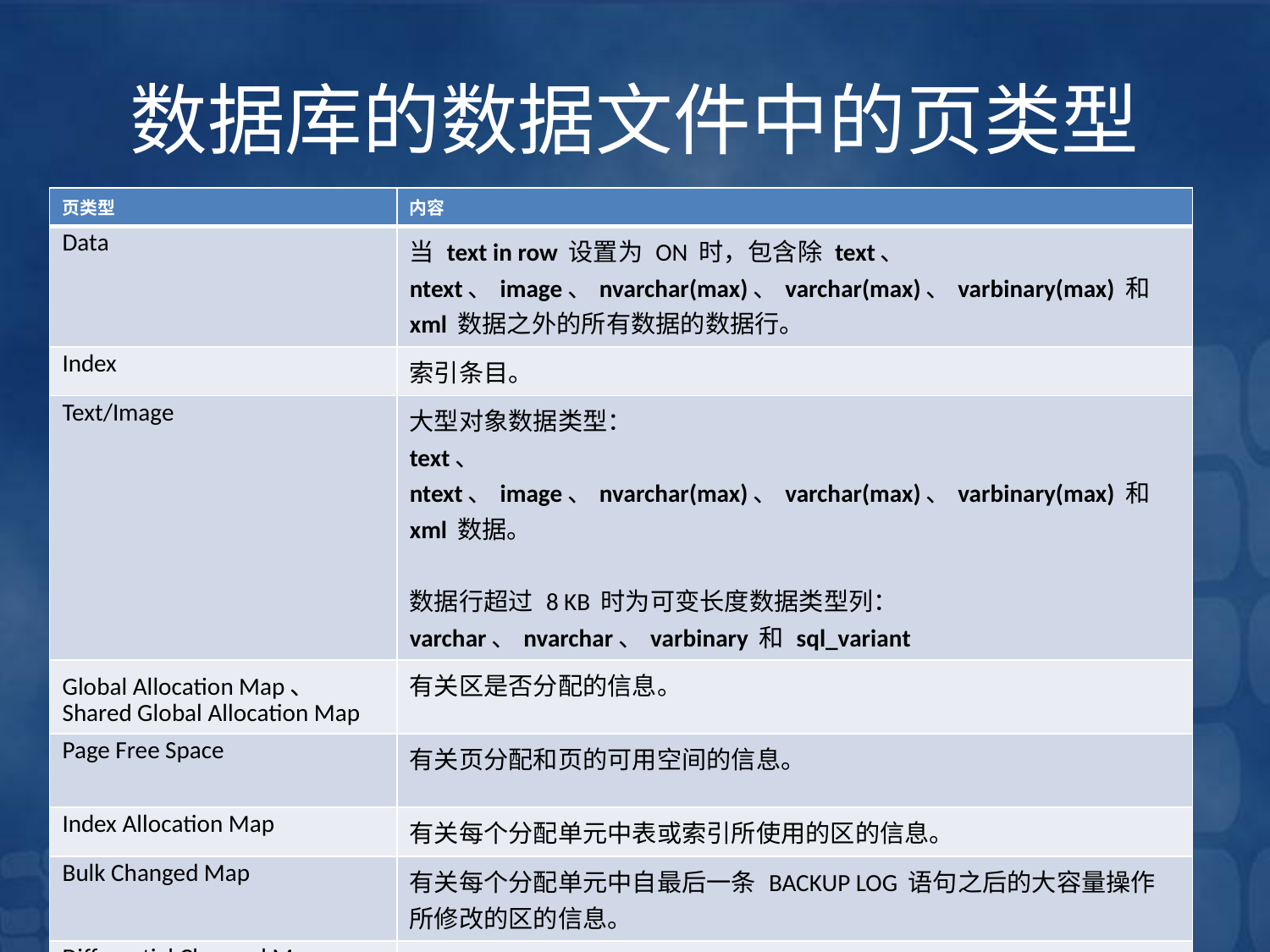

# 数据库的数据文件中的页类型
| 页类型 | 内容 |
| --- | --- |
| Data | 当 text in row 设置为 ON 时，包含除 text、 ntext、image、nvarchar(max)、varchar(max)、varbinary(max) 和 xml 数据之外的所有数据的数据行。 |
| Index | 索引条目。 |
| Text/Image | 大型对象数据类型： text、 ntext、image、nvarchar(max)、varchar(max)、varbinary(max) 和 xml 数据。 数据行超过 8 KB 时为可变长度数据类型列： varchar、nvarchar、varbinary 和 sql\_variant |
| Global Allocation Map、 Shared Global Allocation Map | 有关区是否分配的信息。 |
| Page Free Space | 有关页分配和页的可用空间的信息。 |
| Index Allocation Map | 有关每个分配单元中表或索引所使用的区的信息。 |
| Bulk Changed Map | 有关每个分配单元中自最后一条 BACKUP LOG 语句之后的大容量操作所修改的区的信息。 |
| Differential Changed Map | 有关每个分配单元中自最后一条 BACKUP DATABASE 语句之后更改的区的信息。 |